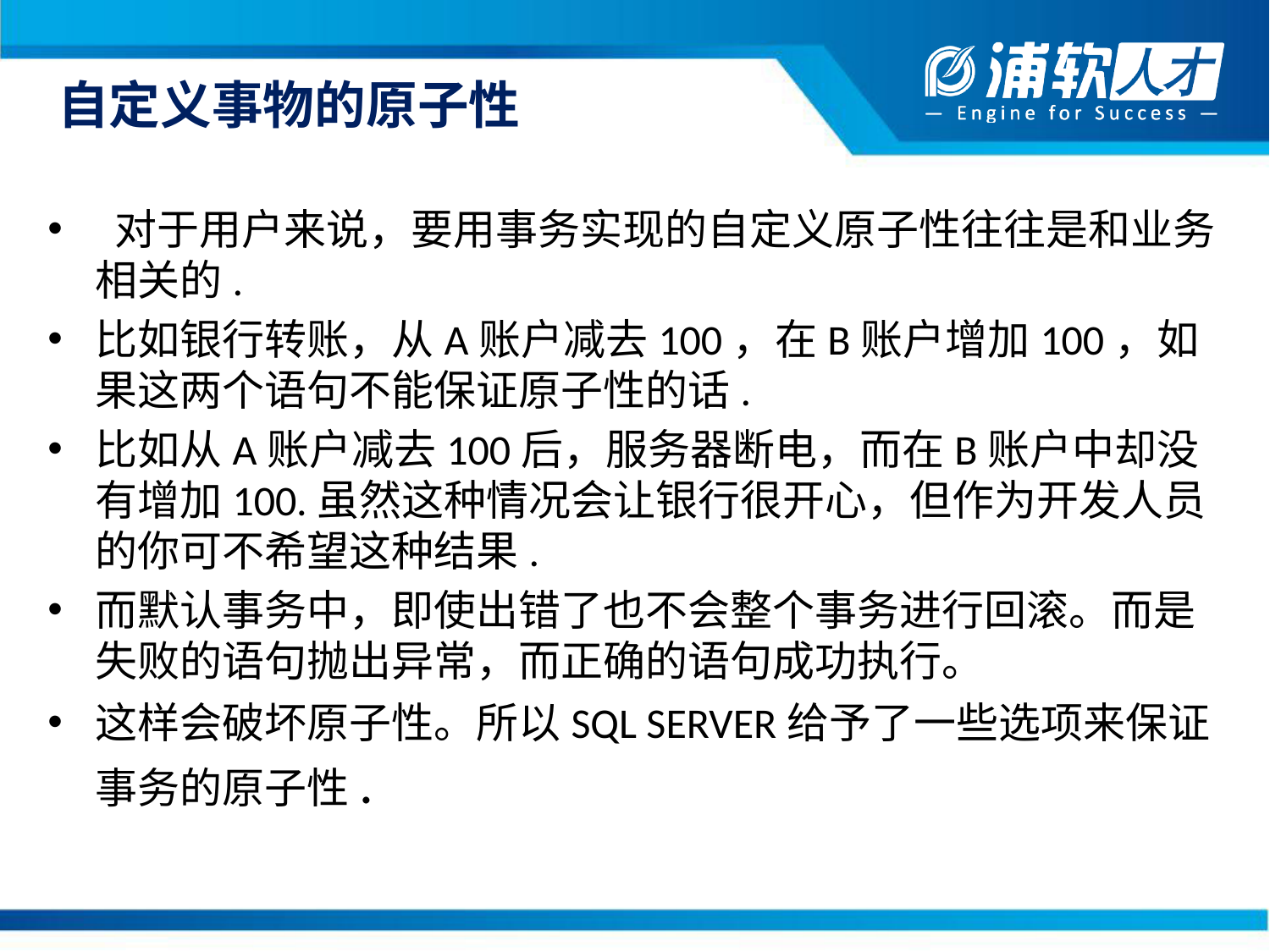

# 自定义事物的原子性
 对于用户来说，要用事务实现的自定义原子性往往是和业务相关的.
比如银行转账，从A账户减去100，在B账户增加100，如果这两个语句不能保证原子性的话.
比如从A账户减去100后，服务器断电，而在B账户中却没有增加100.虽然这种情况会让银行很开心，但作为开发人员的你可不希望这种结果.
而默认事务中，即使出错了也不会整个事务进行回滚。而是失败的语句抛出异常，而正确的语句成功执行。
这样会破坏原子性。所以SQL SERVER给予了一些选项来保证事务的原子性.